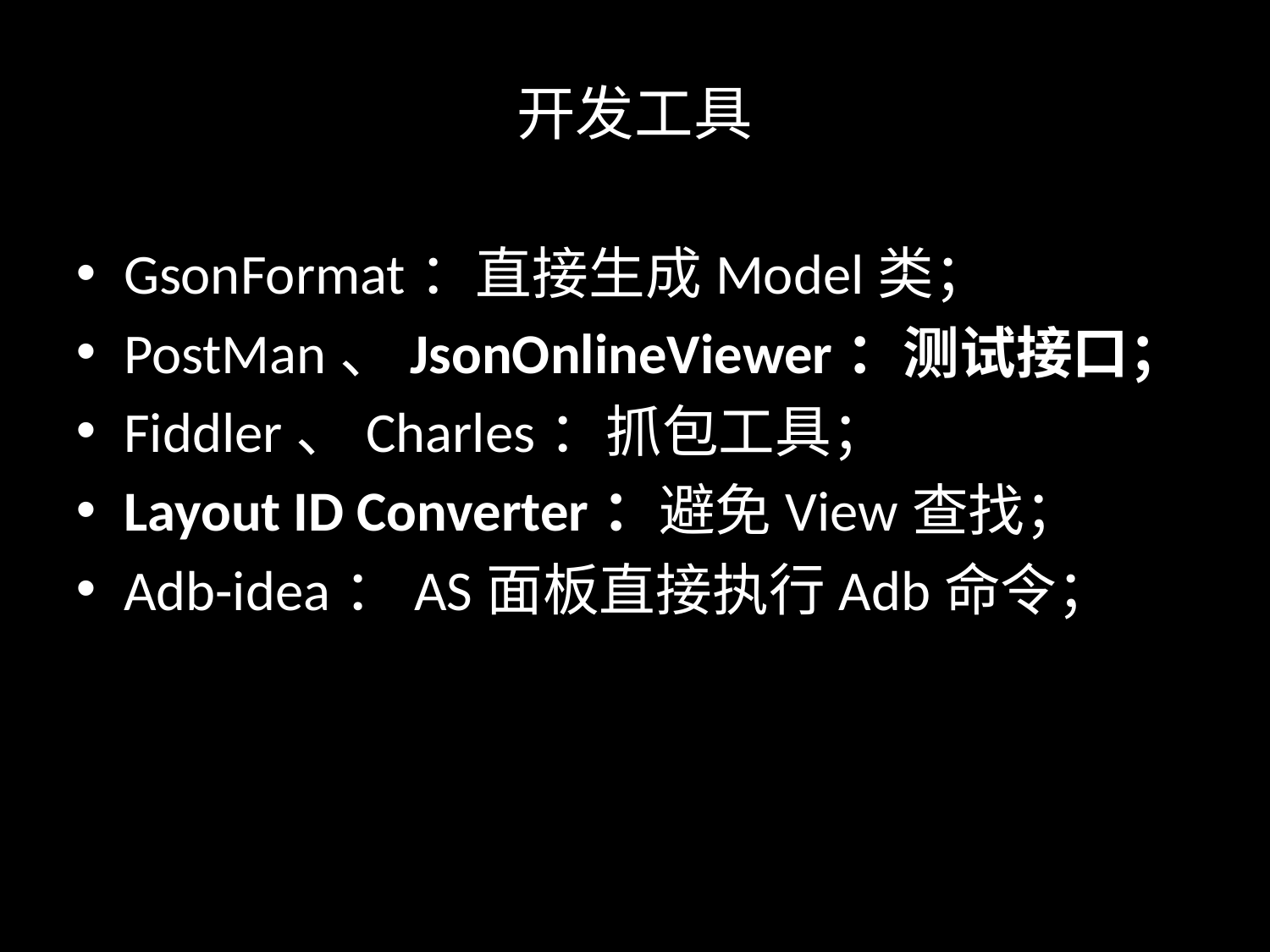

# 开发工具
GsonFormat：直接生成Model类；
PostMan、JsonOnlineViewer：测试接口；
Fiddler、Charles：抓包工具；
Layout ID Converter：避免View查找；
Adb-idea：AS面板直接执行Adb命令；